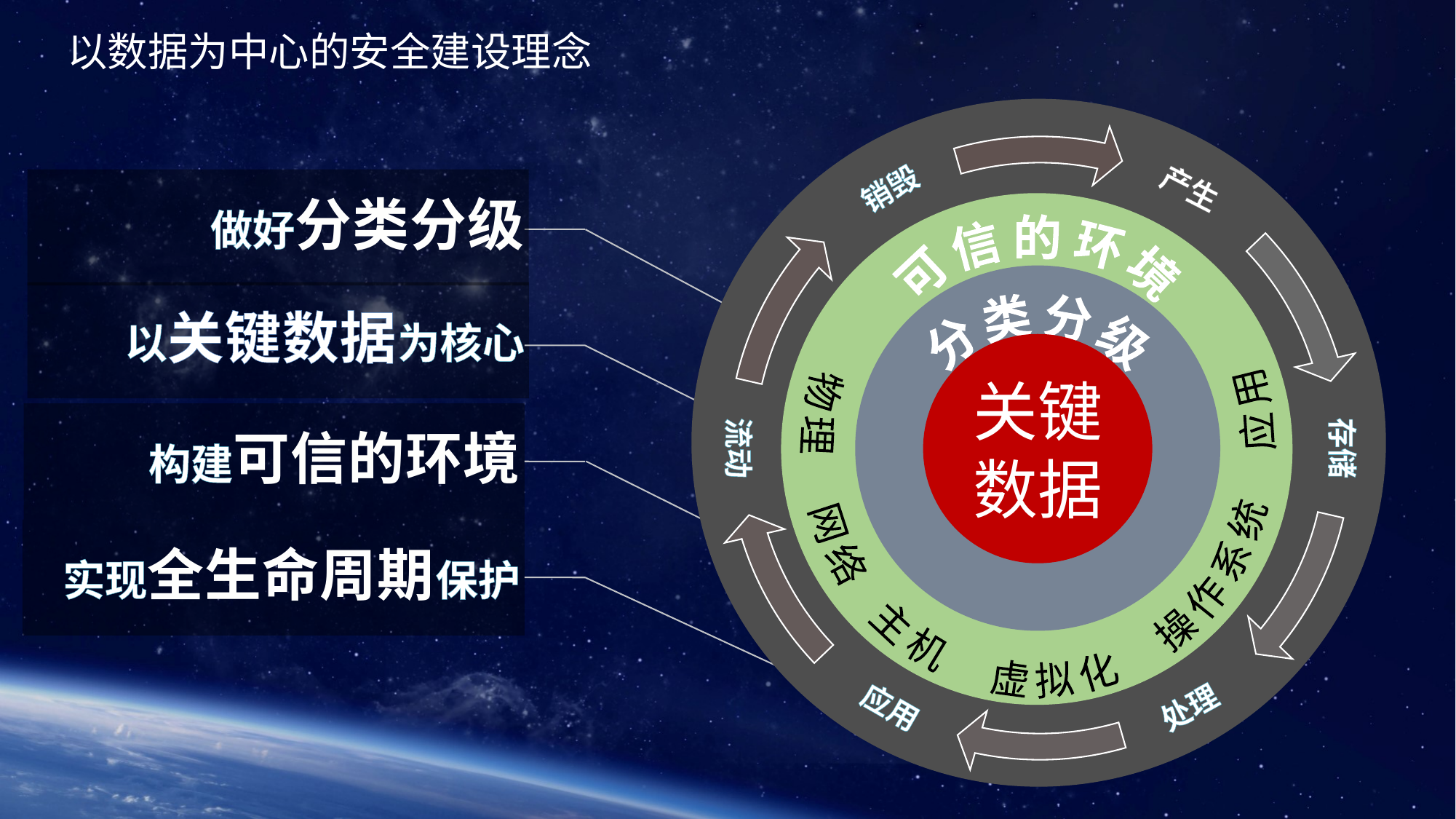

以数据为中心的安全建设理念

产生
存储
处理
应用
流动
销毁

做好分类分级

物理　网络   主机　虚拟化　操作系统　应用

可 信 的 环 境

以关键数据为核心
分 类 分 级
关键数据

构建可信的环境

实现全生命周期保护